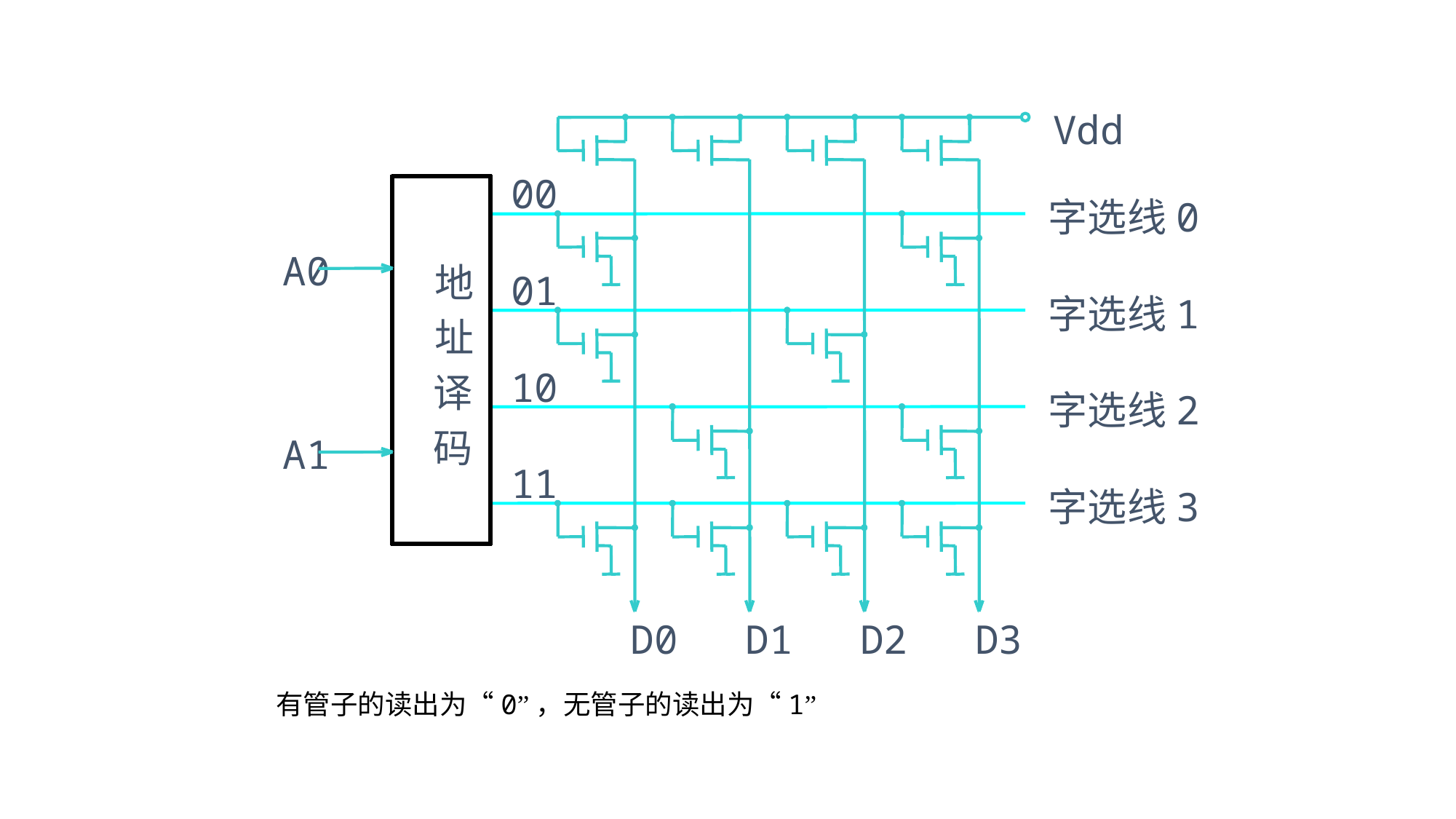

Vdd

00

字选线0

A0

地

01

字选线1

址

10
译

字选线2

码

A1

11

字选线3

D0
D1
D2
D3
有管子的读出为“0”，无管子的读出为“1”